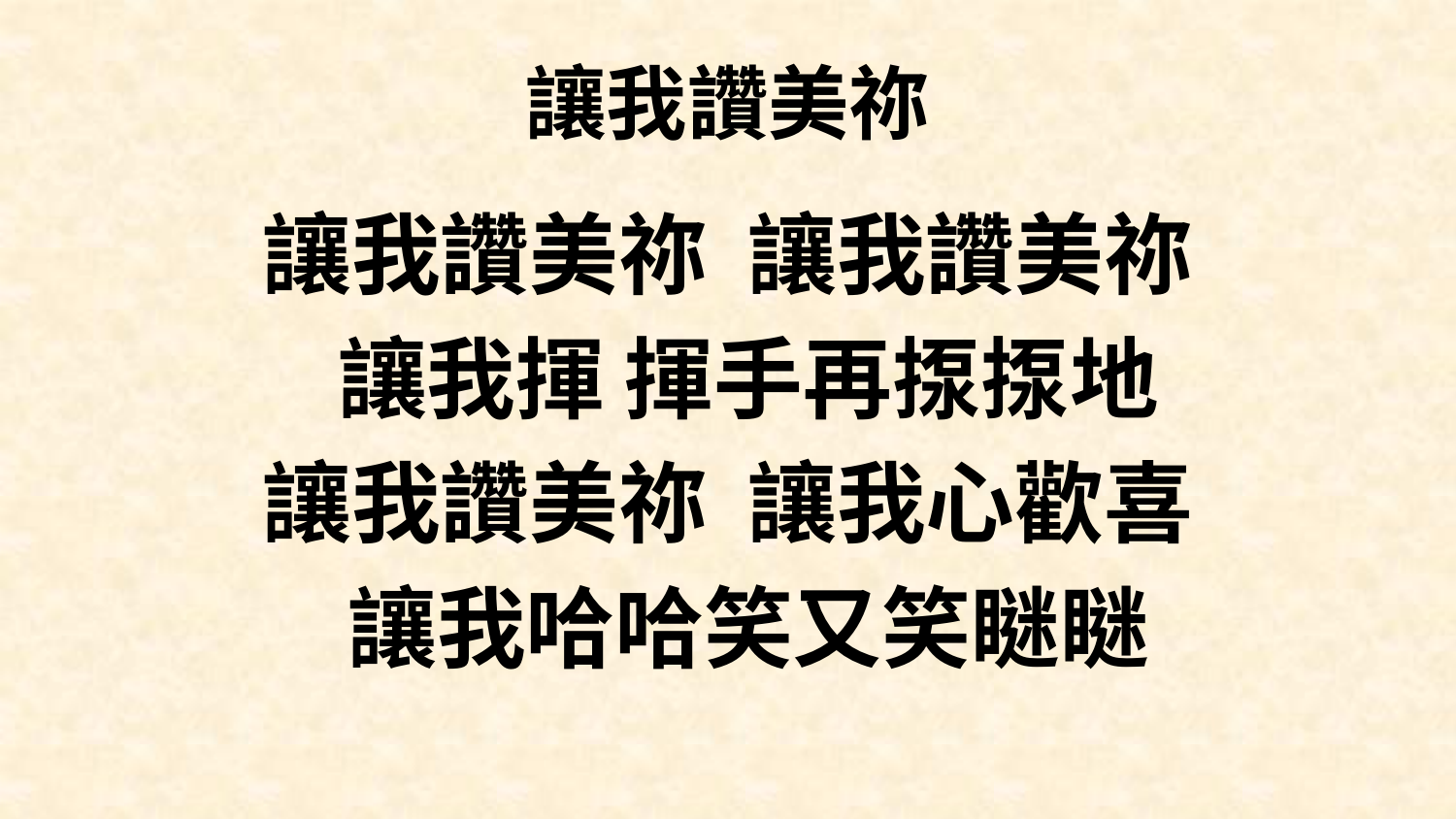

# 讓我讚美祢
讓我讚美祢  讓我讚美祢
 讓我揮 揮手再揼揼地
讓我讚美祢  讓我心歡喜
 讓我哈哈笑又笑瞇瞇